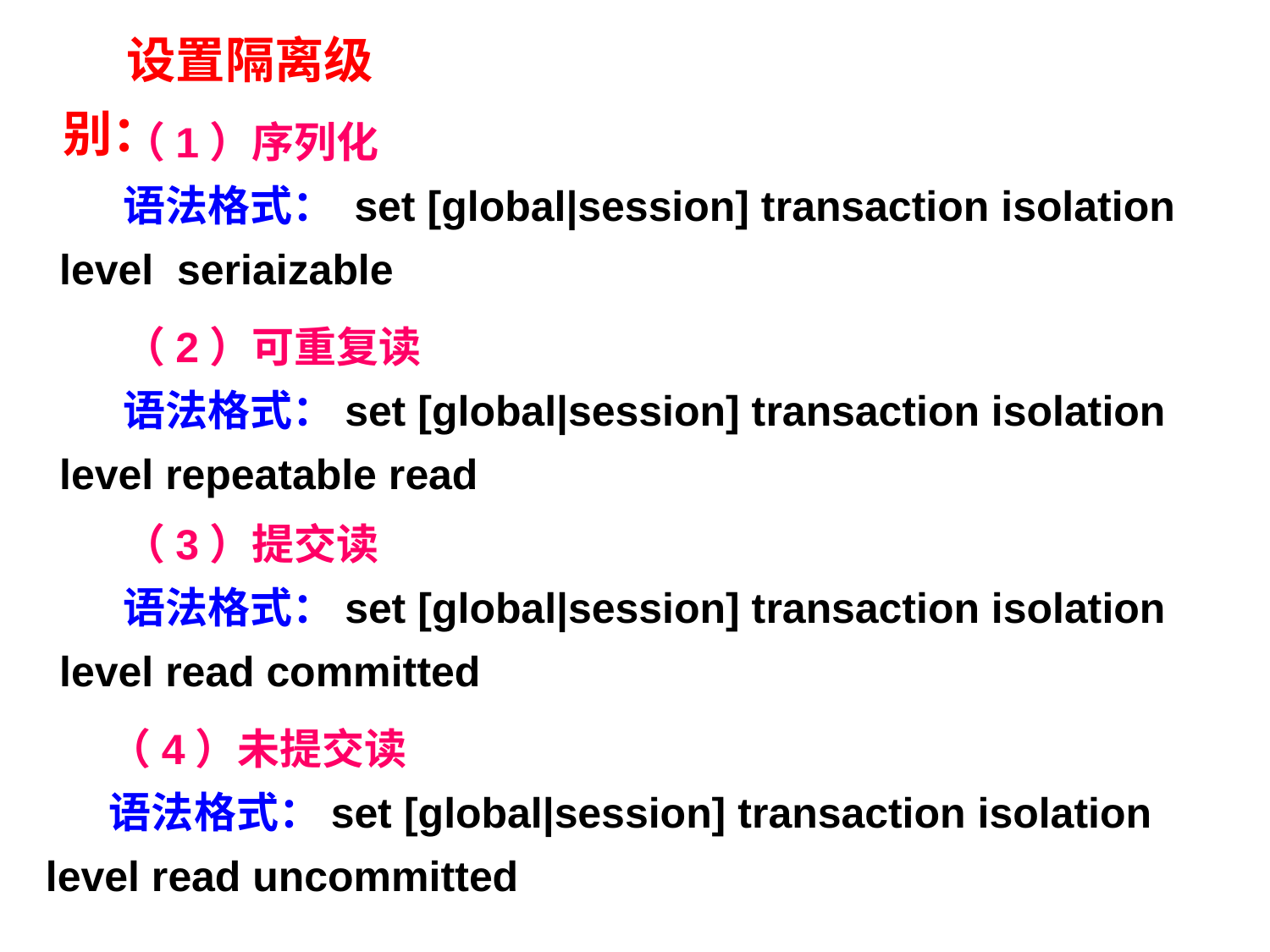

设置隔离级别：
（1）序列化
语法格式： set [global|session] transaction isolation level  seriaizable
（2）可重复读
语法格式：set [global|session] transaction isolation level repeatable read
（3）提交读
语法格式：set [global|session] transaction isolation level read committed
（4）未提交读
语法格式：set [global|session] transaction isolation level read uncommitted